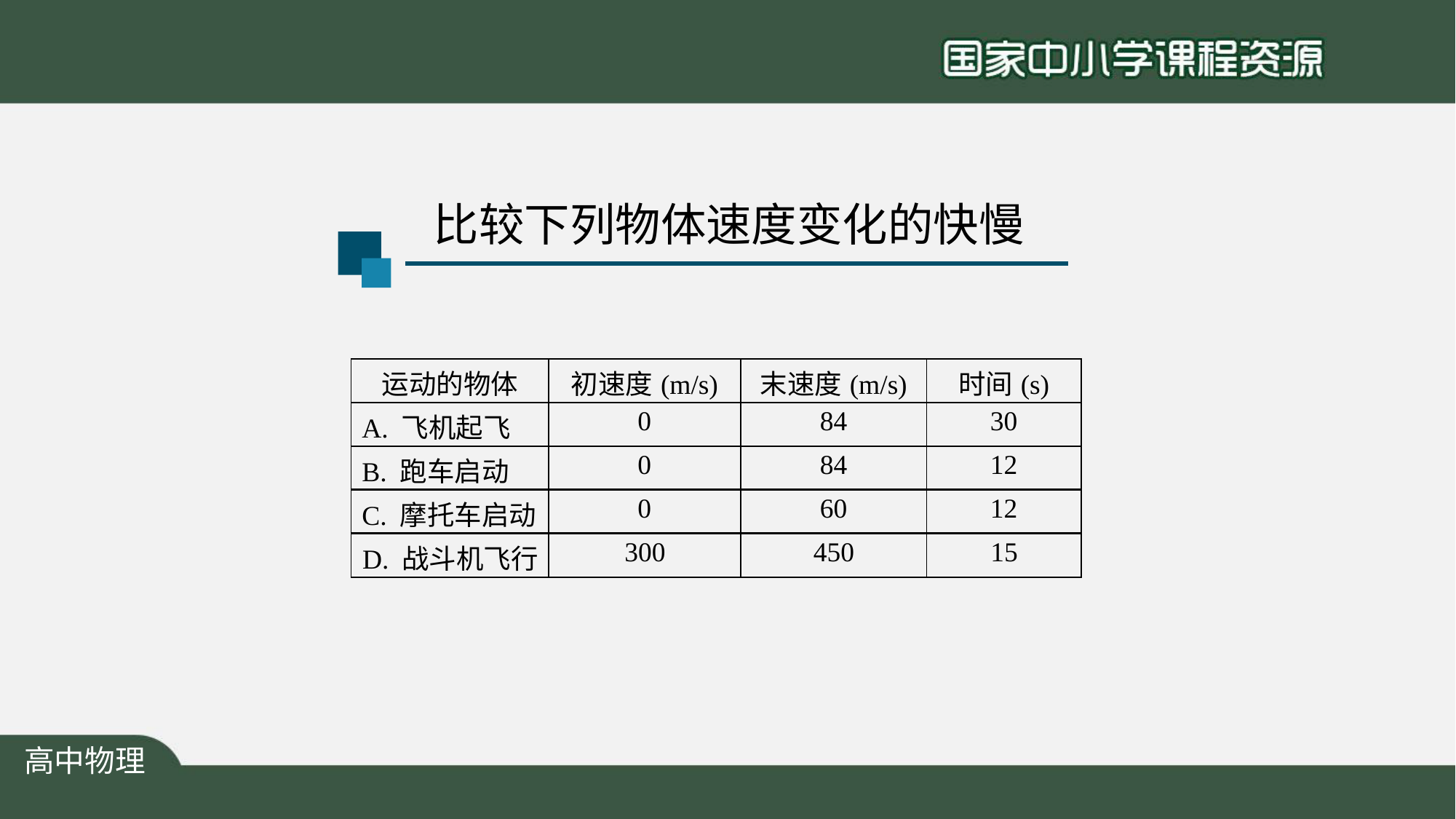

# 比较下列物体速度变化的快慢

| 运动的物体 | 初速度(m/s) | 末速度(m/s) | 时间(s) |
| --- | --- | --- | --- |
| A. 飞机起飞 | 0 | 84 | 30 |
| B. 跑车启动 | 0 | 84 | 12 |
| C. 摩托车启动 | 0 | 60 | 12 |
| D. 战斗机飞行 | 300 | 450 | 15 |
高中物理